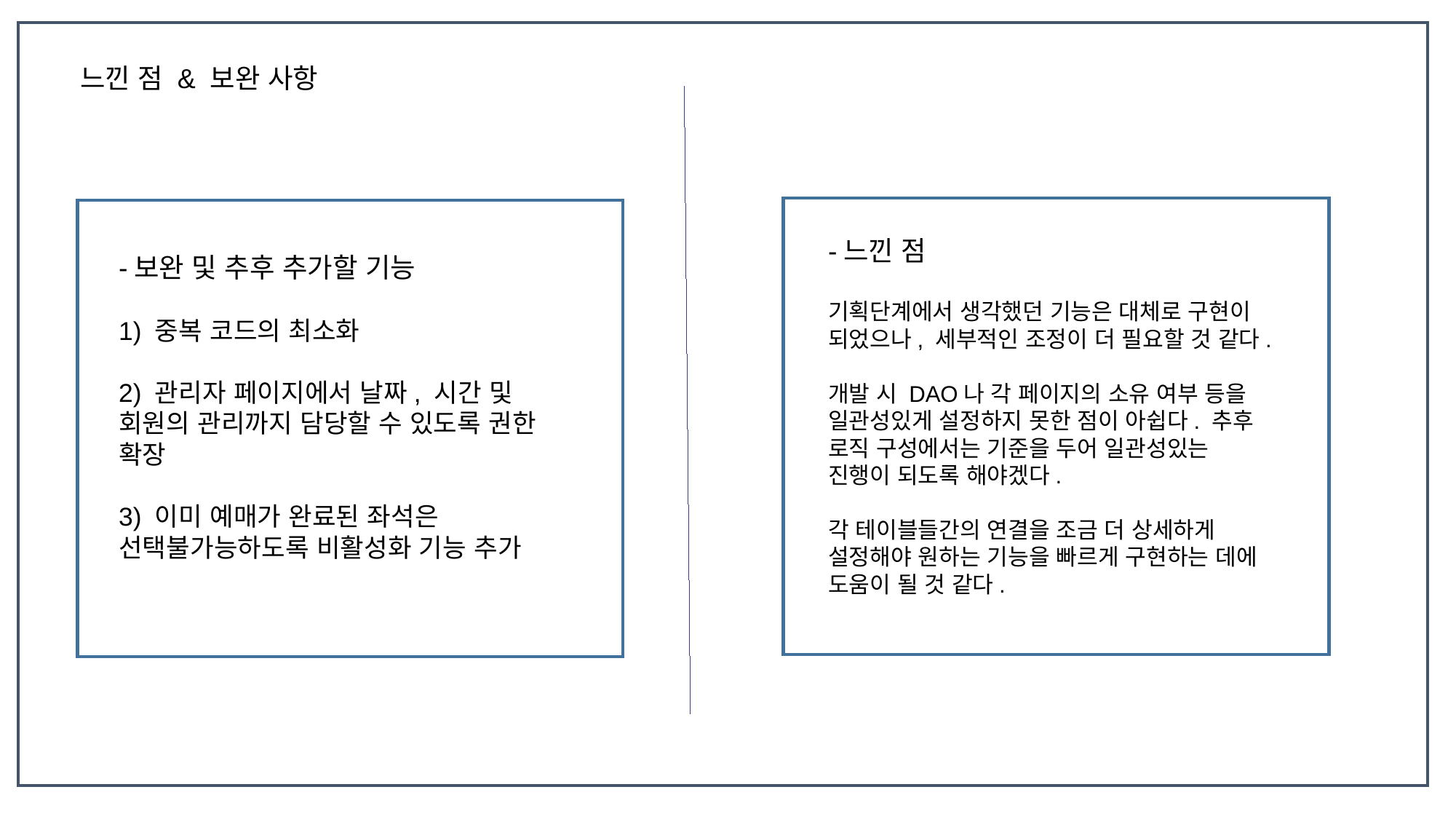

느낀 점 & 보완 사항

-느낀 점

기획단계에서 생각했던 기능은 대체로 구현이 되었으나, 세부적인 조정이 더 필요할 것 같다.

개발 시 DAO나 각 페이지의 소유 여부 등을 일관성있게 설정하지 못한 점이 아쉽다. 추후 로직 구성에서는 기준을 두어 일관성있는 진행이 되도록 해야겠다.

각 테이블들간의 연결을 조금 더 상세하게 설정해야 원하는 기능을 빠르게 구현하는 데에 도움이 될 것 같다.

-보완 및 추후 추가할 기능

1) 중복 코드의 최소화

2) 관리자 페이지에서 날짜, 시간 및
회원의 관리까지 담당할 수 있도록 권한 확장

3) 이미 예매가 완료된 좌석은 선택불가능하도록 비활성화 기능 추가